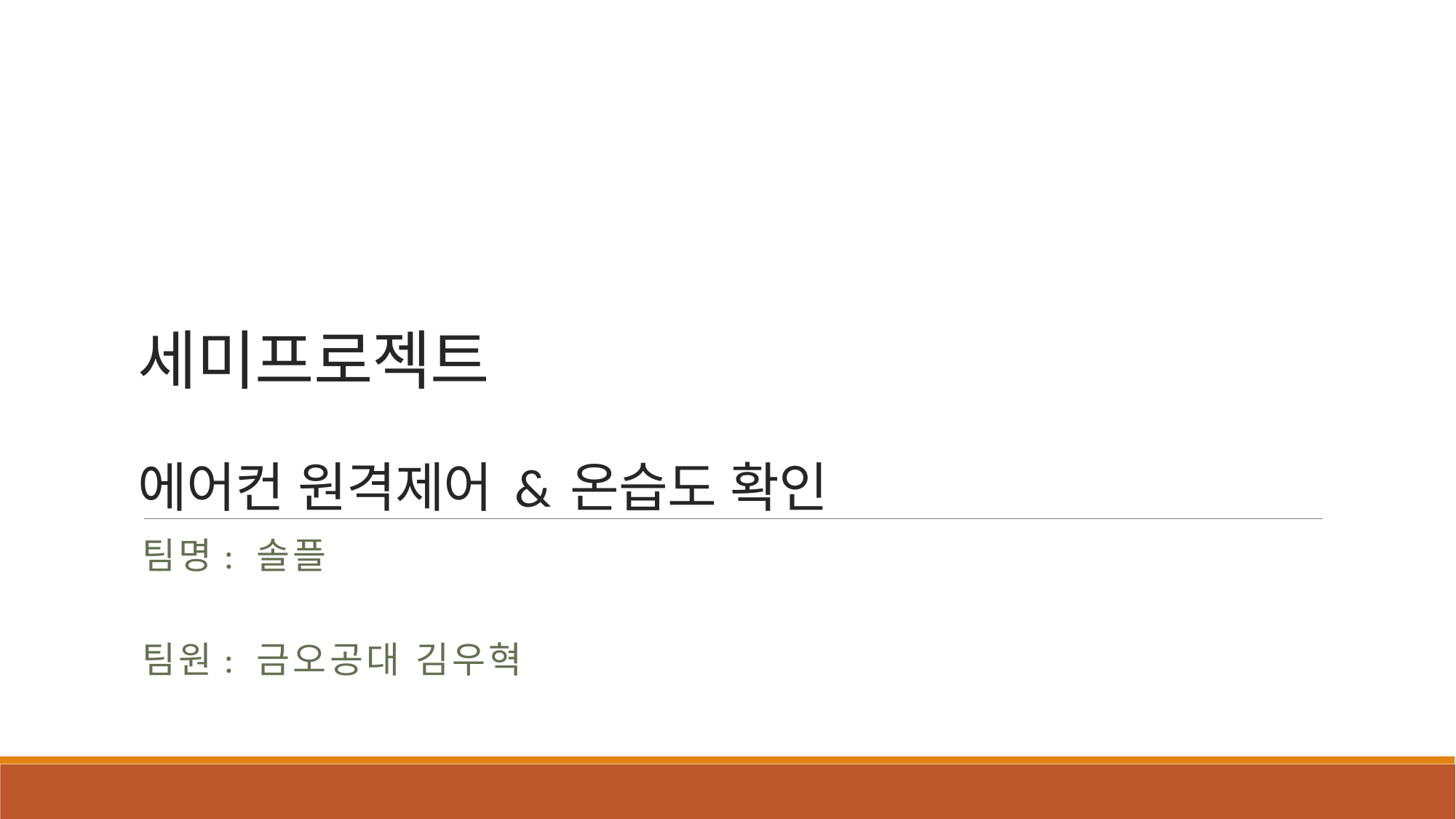

# 세미프로젝트 에어컨 원격제어 & 온습도 확인
팀명: 솔플
팀원: 금오공대 김우혁